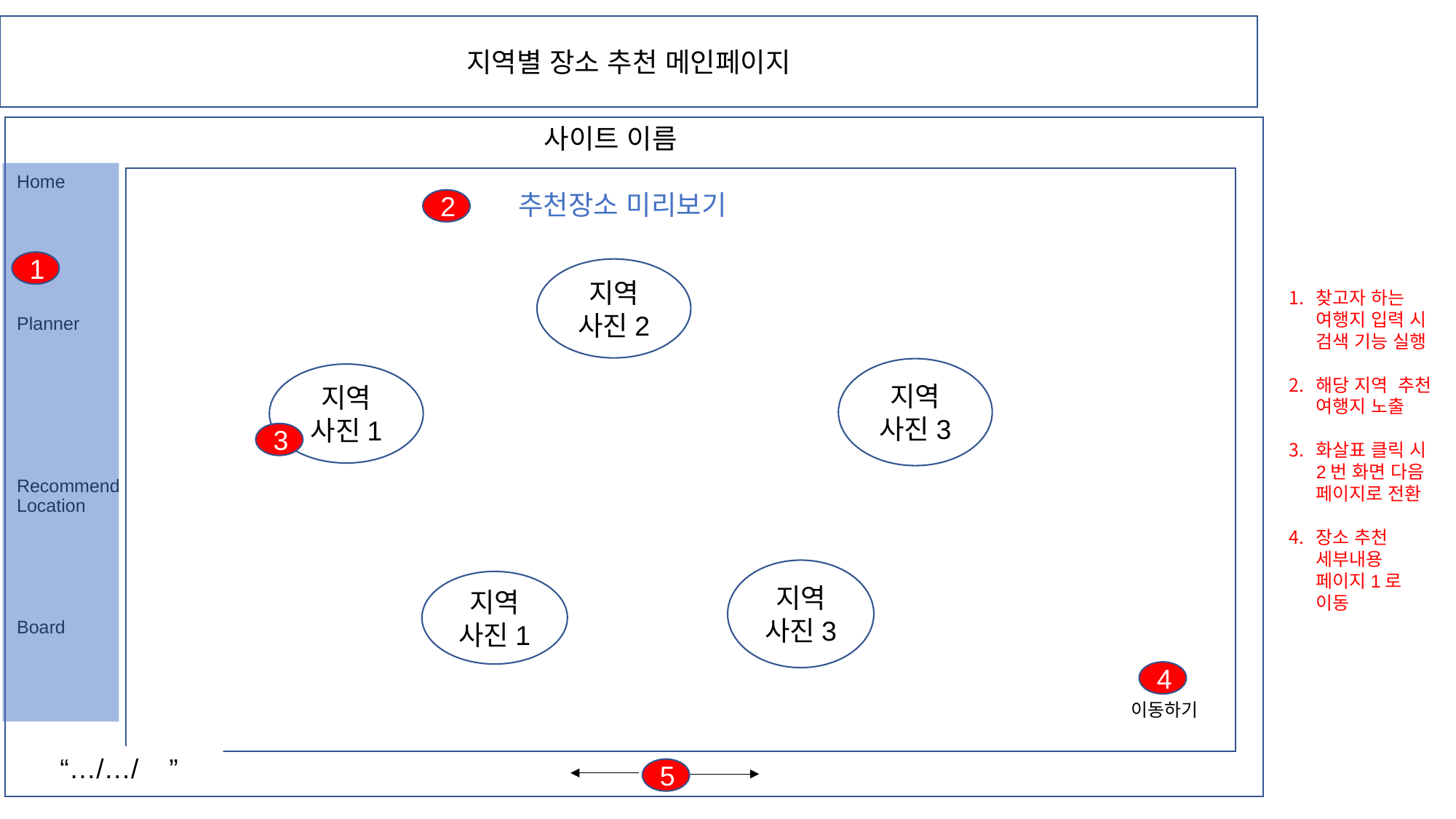

지역별 장소 추천 메인페이지
# 사이트 이름

찾고자 하는 여행지 입력 시 검색 기능 실행

해당 지역  추천 여행지 노출

화살표 클릭 시 2번 화면 다음 페이지로 전환

장소 추천 세부내용 페이지1로 이동

| Home |
| --- |
| Planner |
| Recommend Location |
| Board |

추천장소 미리보기
2
1
지역 사진2

지역 사진3
지역 사진1
3
지역 사진3
지역 사진1

4
이동하기

“…/…/	”
5